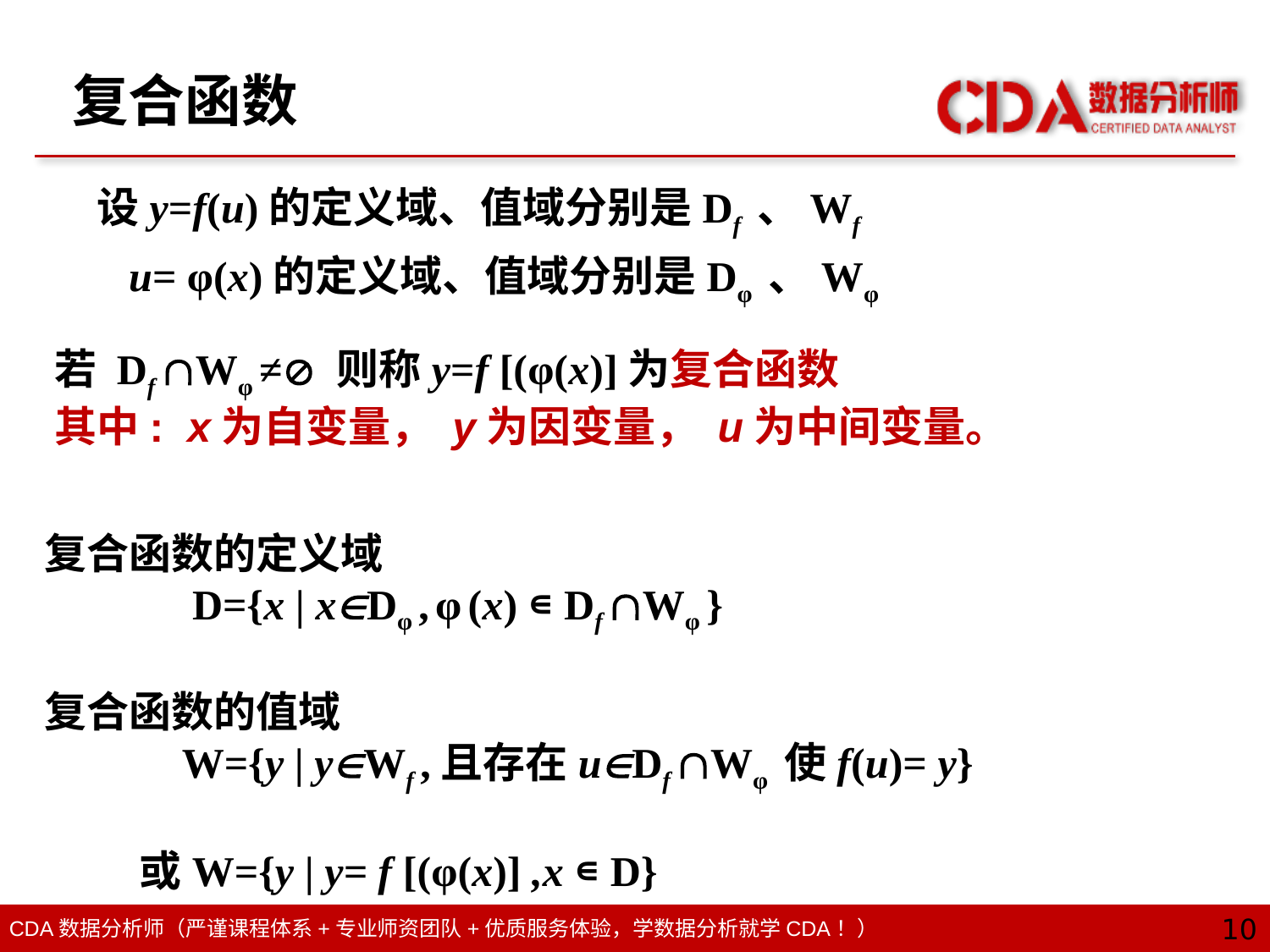

# 复合函数
设y=f(u)的定义域、值域分别是Df 、Wf
   u= φ(x)的定义域、值域分别是Dφ 、Wφ
若 Df ∩Wφ ≠∅ 则称y=f [(φ(x)]为复合函数
其中:  x为自变量， y为因变量， u为中间变量。
复合函数的定义域
              D={x | x∈Dφ , φ (x) ∊ Df ∩Wφ }
复合函数的值域
             W={y | y∈Wf ,且存在u∈Df ∩Wφ 使f(u)= y}
或W={y | y= f [(φ(x)] ,x ∊ D}
10